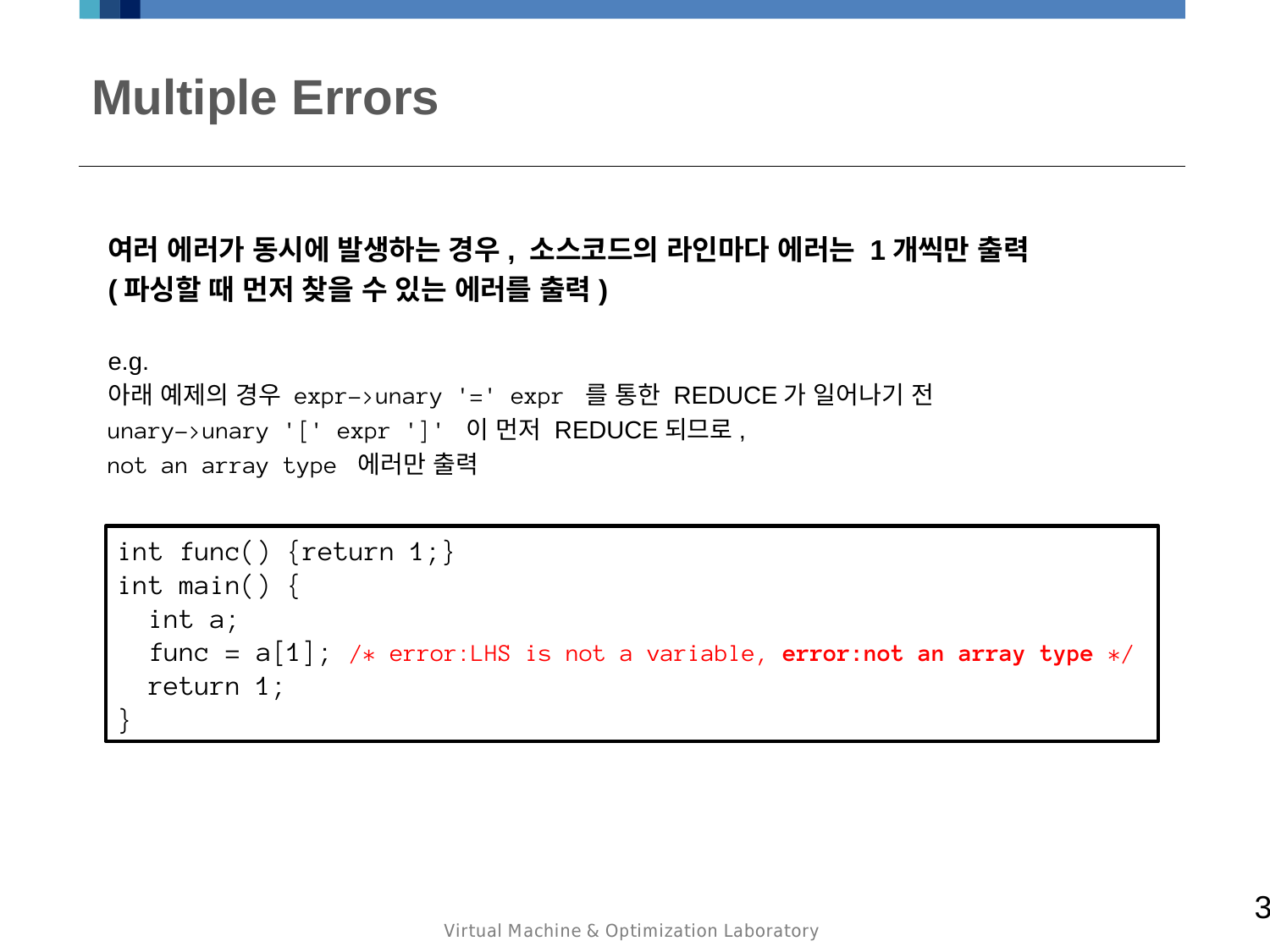

# Multiple Errors
여러 에러가 동시에 발생하는 경우, 소스코드의 라인마다 에러는 1개씩만 출력
(파싱할 때 먼저 찾을 수 있는 에러를 출력)

e.g.
아래 예제의 경우 expr->unary '=' expr 를 통한 REDUCE가 일어나기 전
unary->unary '[' expr ']' 이 먼저 REDUCE되므로,
not an array type 에러만 출력
int func() {return 1;}
int main() {
  int a;
  func = a[1]; /* error:LHS is not a variable, error:not an array type */
  return 1;
}